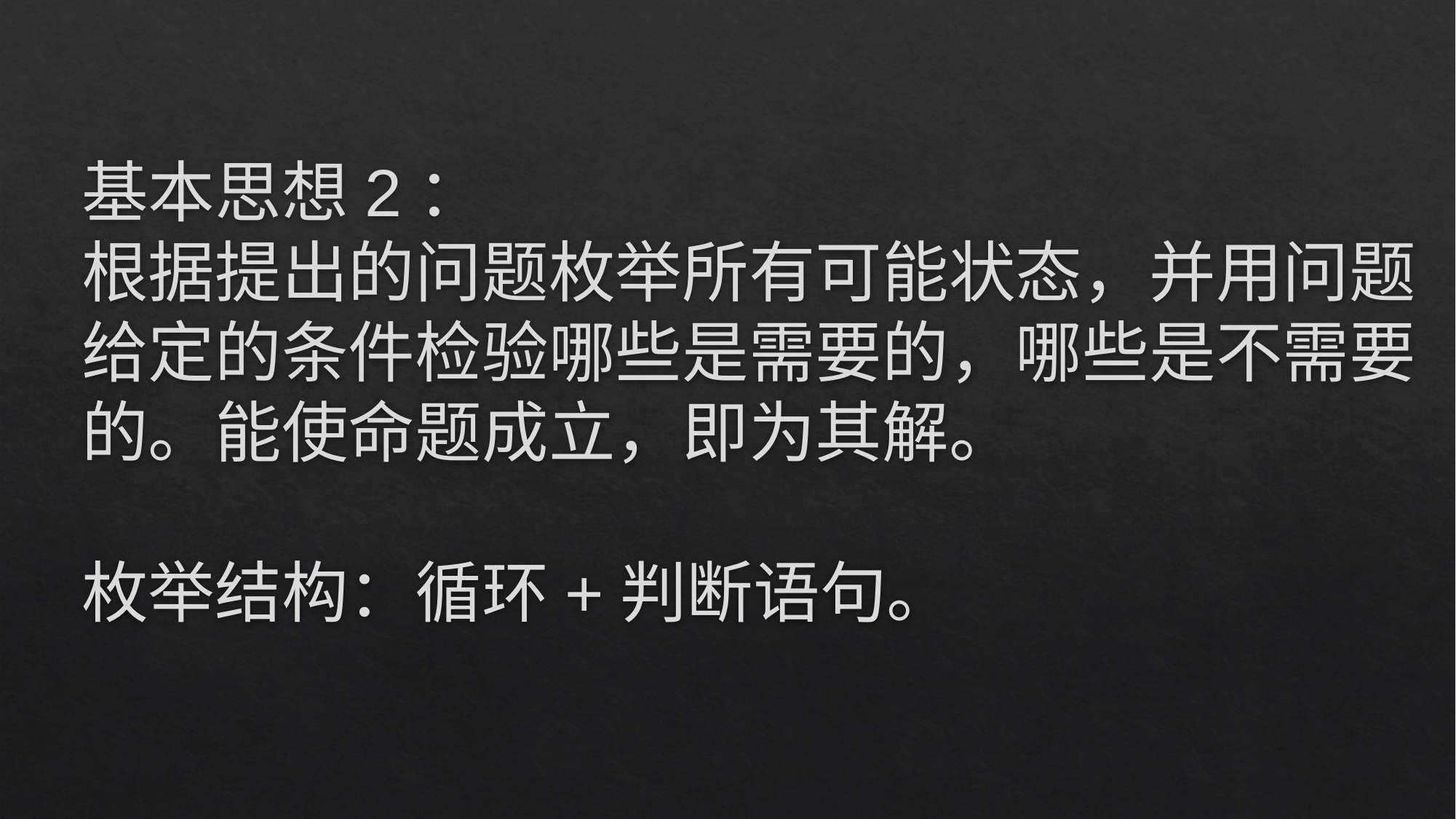

# 基本思想2： 根据提出的问题枚举所有可能状态，并用问题给定的条件检验哪些是需要的，哪些是不需要的。能使命题成立，即为其解。 枚举结构：循环+判断语句。